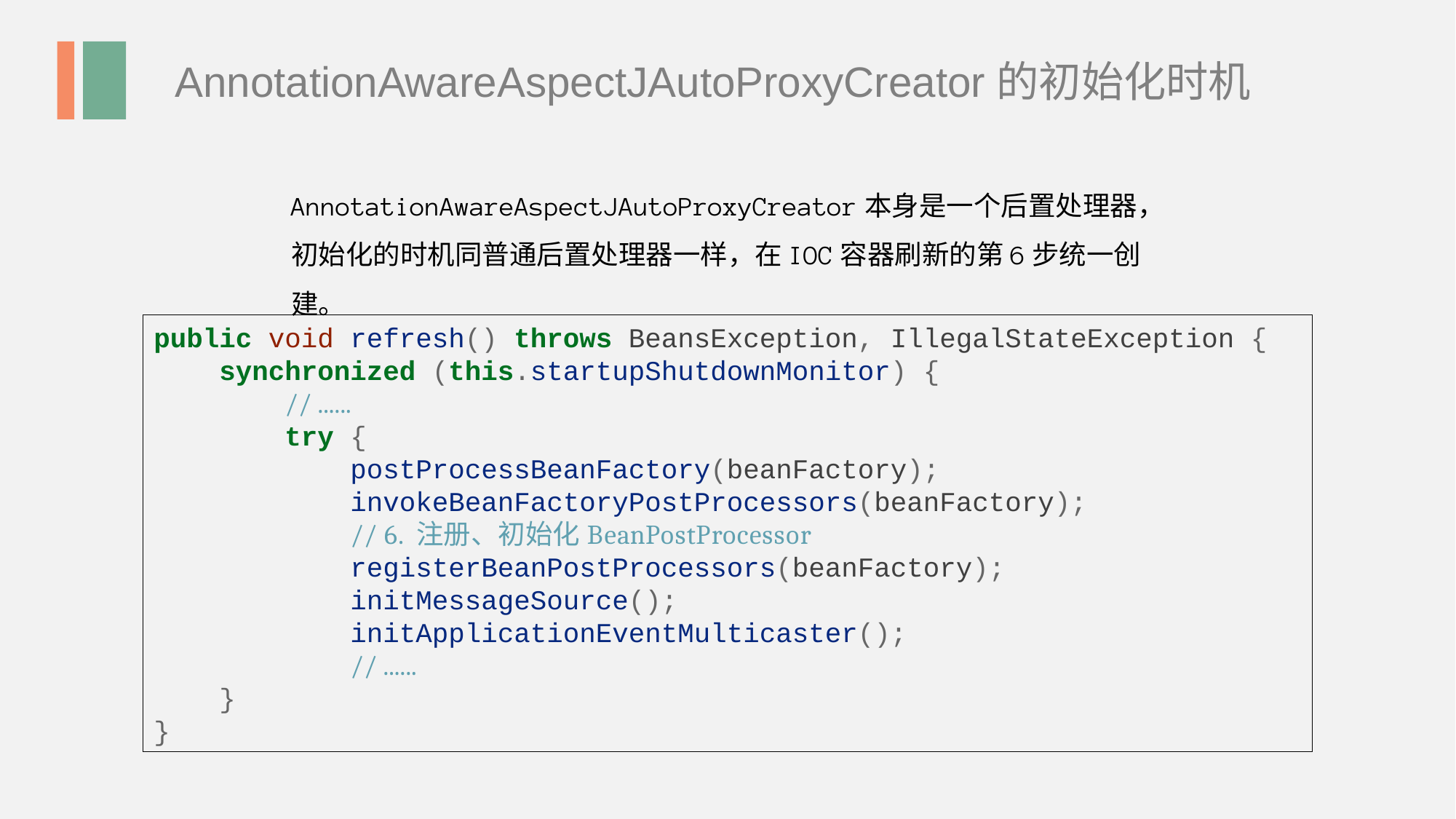

AnnotationAwareAspectJAutoProxyCreator的初始化时机
AnnotationAwareAspectJAutoProxyCreator本身是一个后置处理器，
初始化的时机同普通后置处理器一样，在IOC容器刷新的第6步统一创建。
public void refresh() throws BeansException, IllegalStateException {
    synchronized (this.startupShutdownMonitor) {
        // ......
        try {
            postProcessBeanFactory(beanFactory);
            invokeBeanFactoryPostProcessors(beanFactory);
            // 6. 注册、初始化BeanPostProcessor
            registerBeanPostProcessors(beanFactory);
            initMessageSource();
            initApplicationEventMulticaster();
            // ......
    }
}